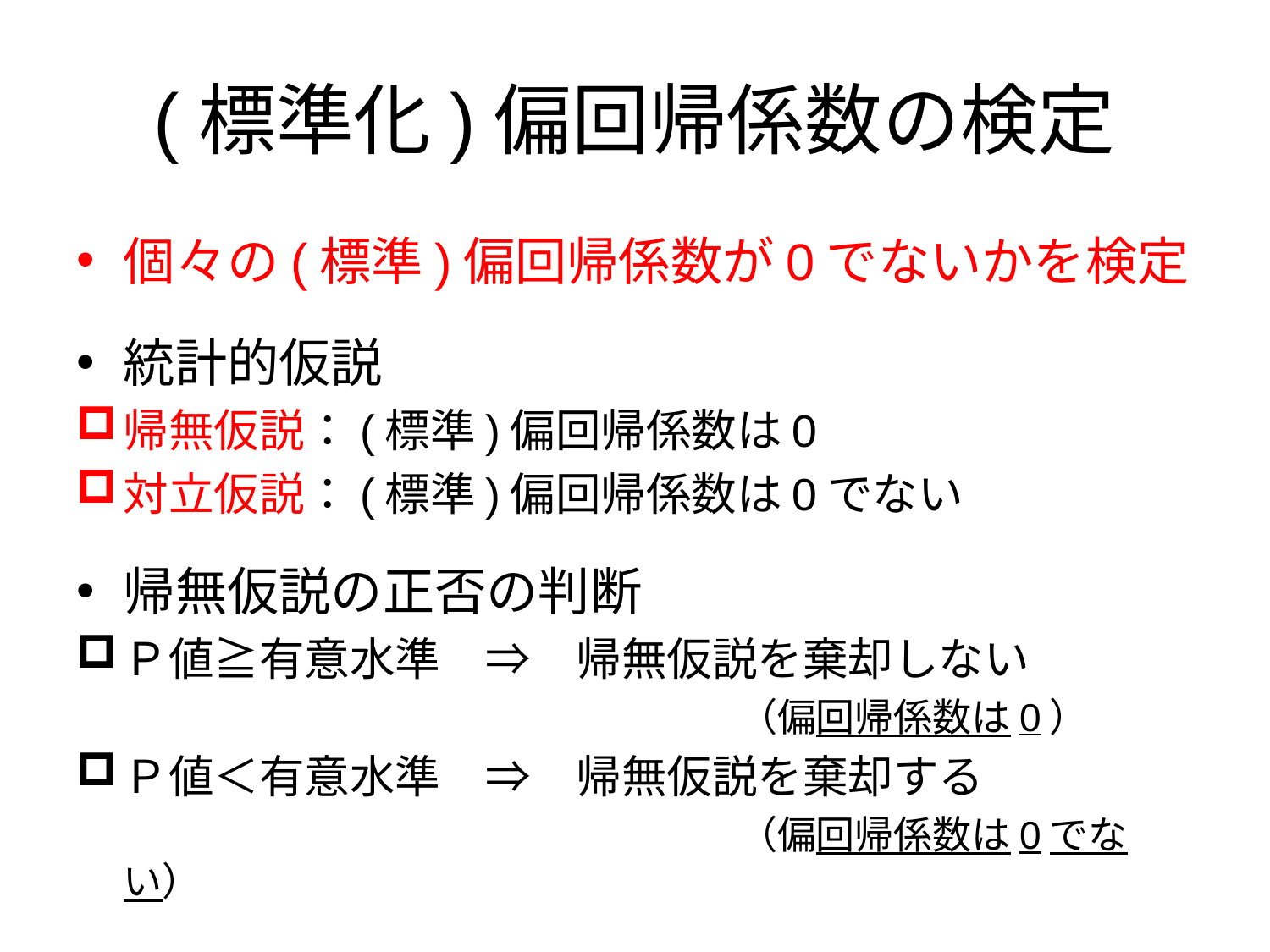

# (標準化)偏回帰係数の検定
個々の(標準)偏回帰係数が0でないかを検定
統計的仮説
帰無仮説：(標準)偏回帰係数は0
対立仮説：(標準)偏回帰係数は0でない
帰無仮説の正否の判断
Ｐ値≧有意水準　⇒　帰無仮説を棄却しない
　　　　　　　　　　　　　　　　　（偏回帰係数は0）
Ｐ値＜有意水準　⇒　帰無仮説を棄却する
　　　　　　　　　　　　　　　　　（偏回帰係数は0でない）